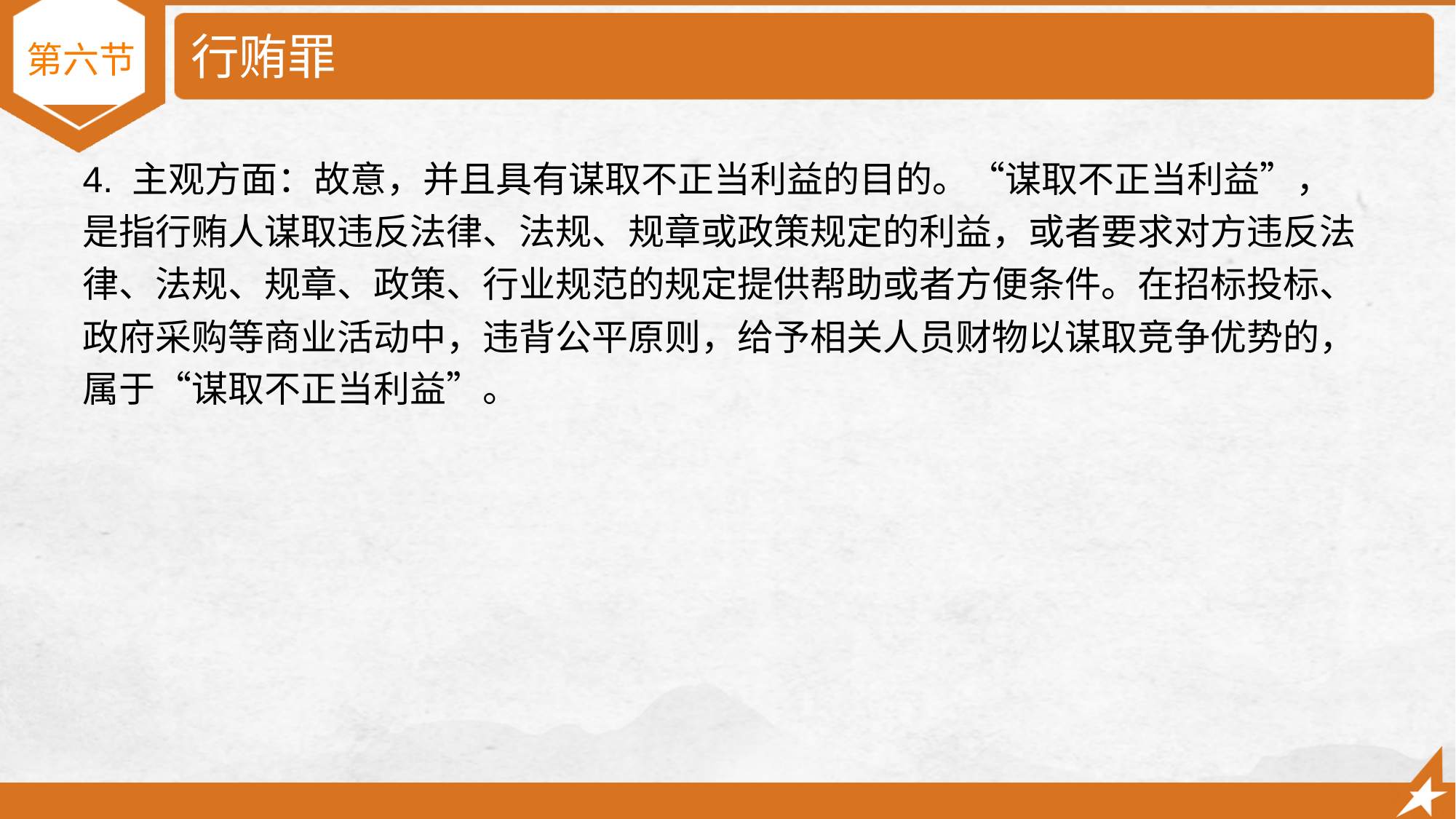

# 行贿罪
第六节
4. 主观方面：故意，并且具有谋取不正当利益的目的。“谋取不正当利益”，是指行贿人谋取违反法律、法规、规章或政策规定的利益，或者要求对方违反法律、法规、规章、政策、行业规范的规定提供帮助或者方便条件。在招标投标、政府采购等商业活动中，违背公平原则，给予相关人员财物以谋取竞争优势的，属于“谋取不正当利益”。